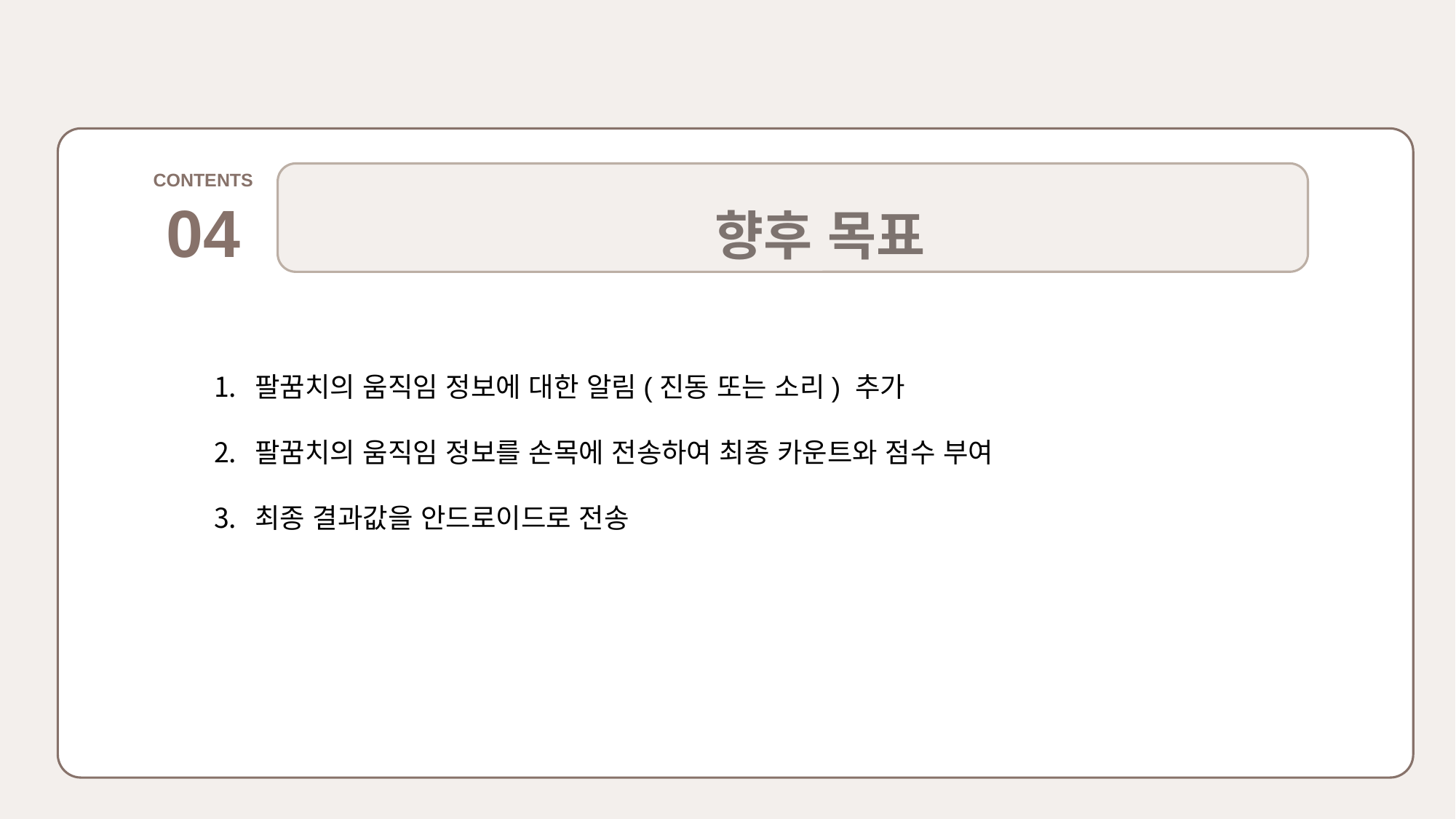

ㅇ
CONTENTS
04
향후 목표
팔꿈치의 움직임 정보에 대한 알림(진동 또는 소리) 추가

팔꿈치의 움직임 정보를 손목에 전송하여 최종 카운트와 점수 부여

최종 결과값을 안드로이드로 전송